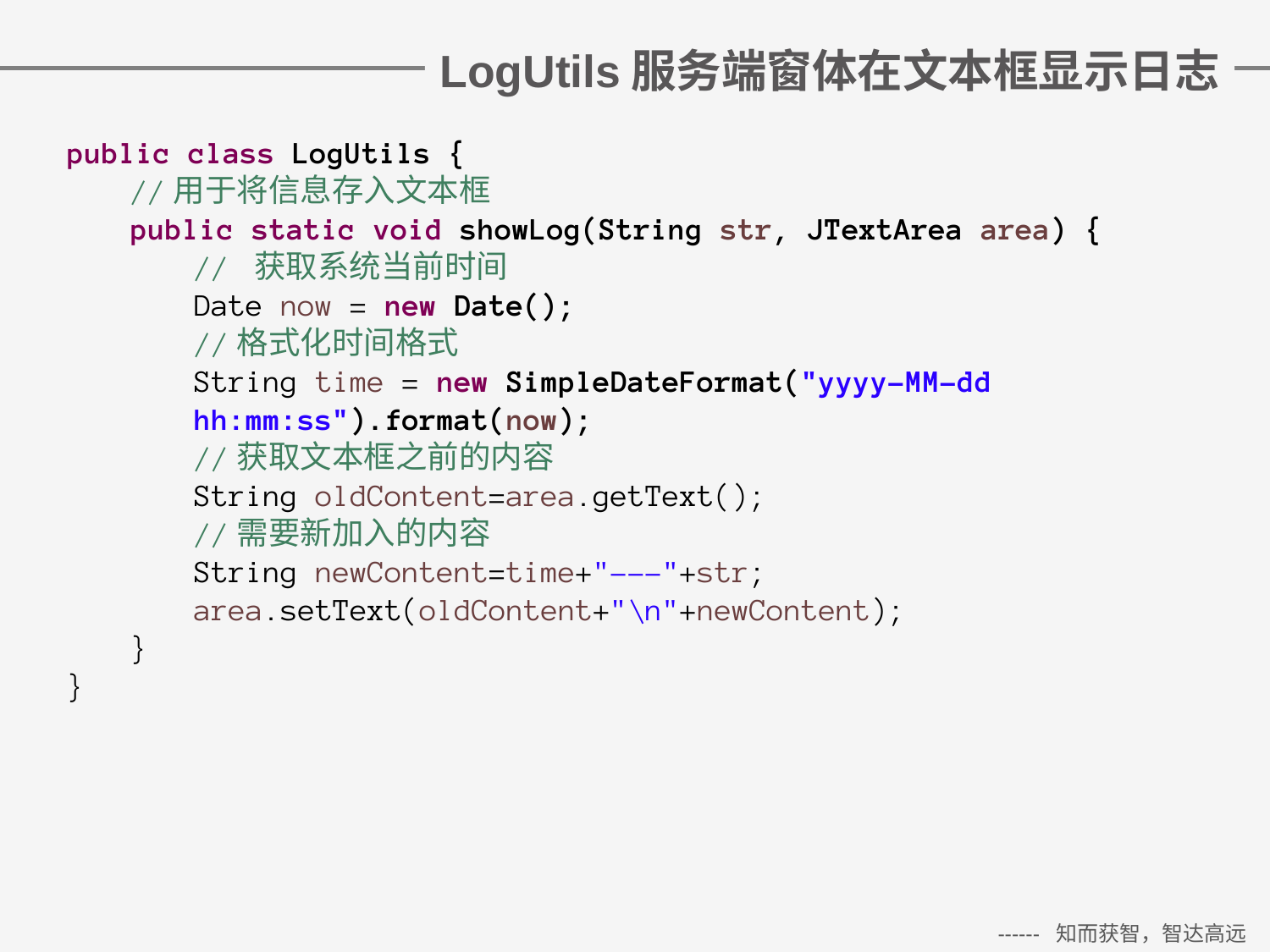

# LogUtils服务端窗体在文本框显示日志
public class LogUtils {
//用于将信息存入文本框
public static void showLog(String str, JTextArea area) {
// 获取系统当前时间
Date now = new Date();
//格式化时间格式
String time = new SimpleDateFormat("yyyy-MM-dd hh:mm:ss").format(now);
//获取文本框之前的内容
String oldContent=area.getText();
//需要新加入的内容
String newContent=time+"---"+str;
area.setText(oldContent+"\n"+newContent);
}
}